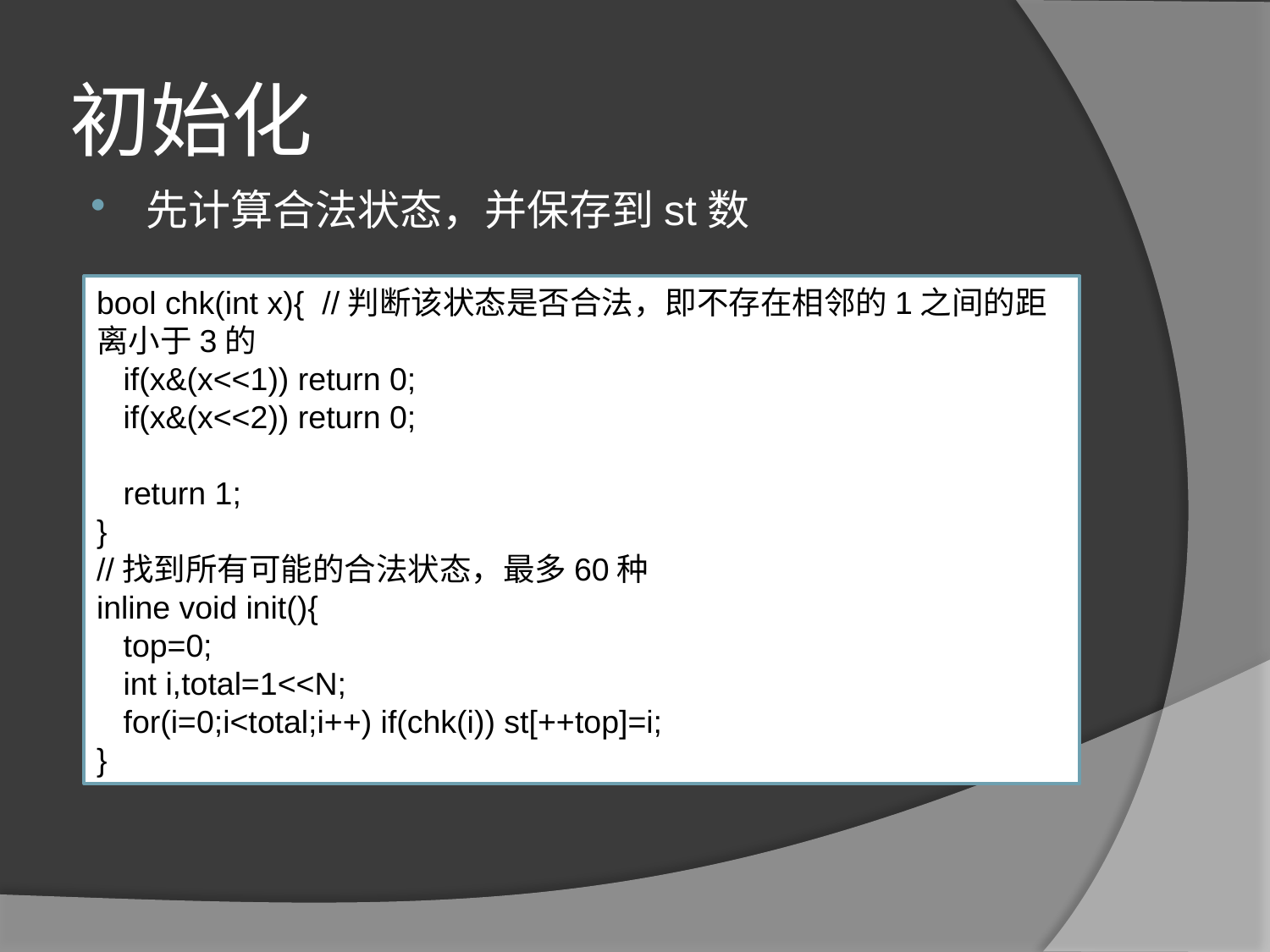

初始化
先计算合法状态，并保存到st数
bool chk(int x){  //判断该状态是否合法，即不存在相邻的1之间的距离小于3的
   if(x&(x<<1)) return 0;
   if(x&(x<<2)) return 0;

   return 1;
}
//找到所有可能的合法状态，最多60种
inline void init(){
   top=0;
   int i,total=1<<N;
   for(i=0;i<total;i++) if(chk(i)) st[++top]=i;
}